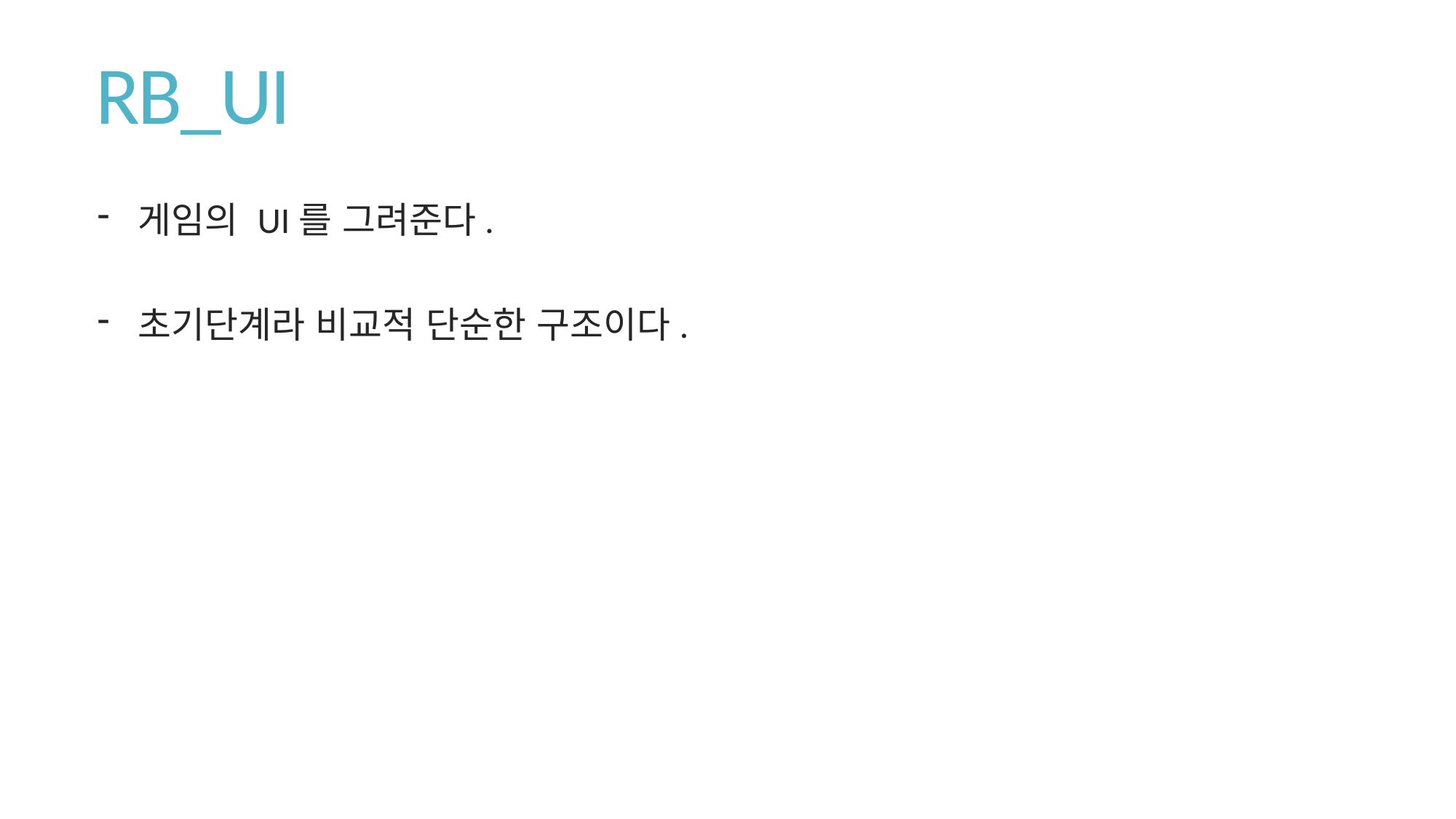

# RB_UI
게임의 UI를 그려준다.

초기단계라 비교적 단순한 구조이다.